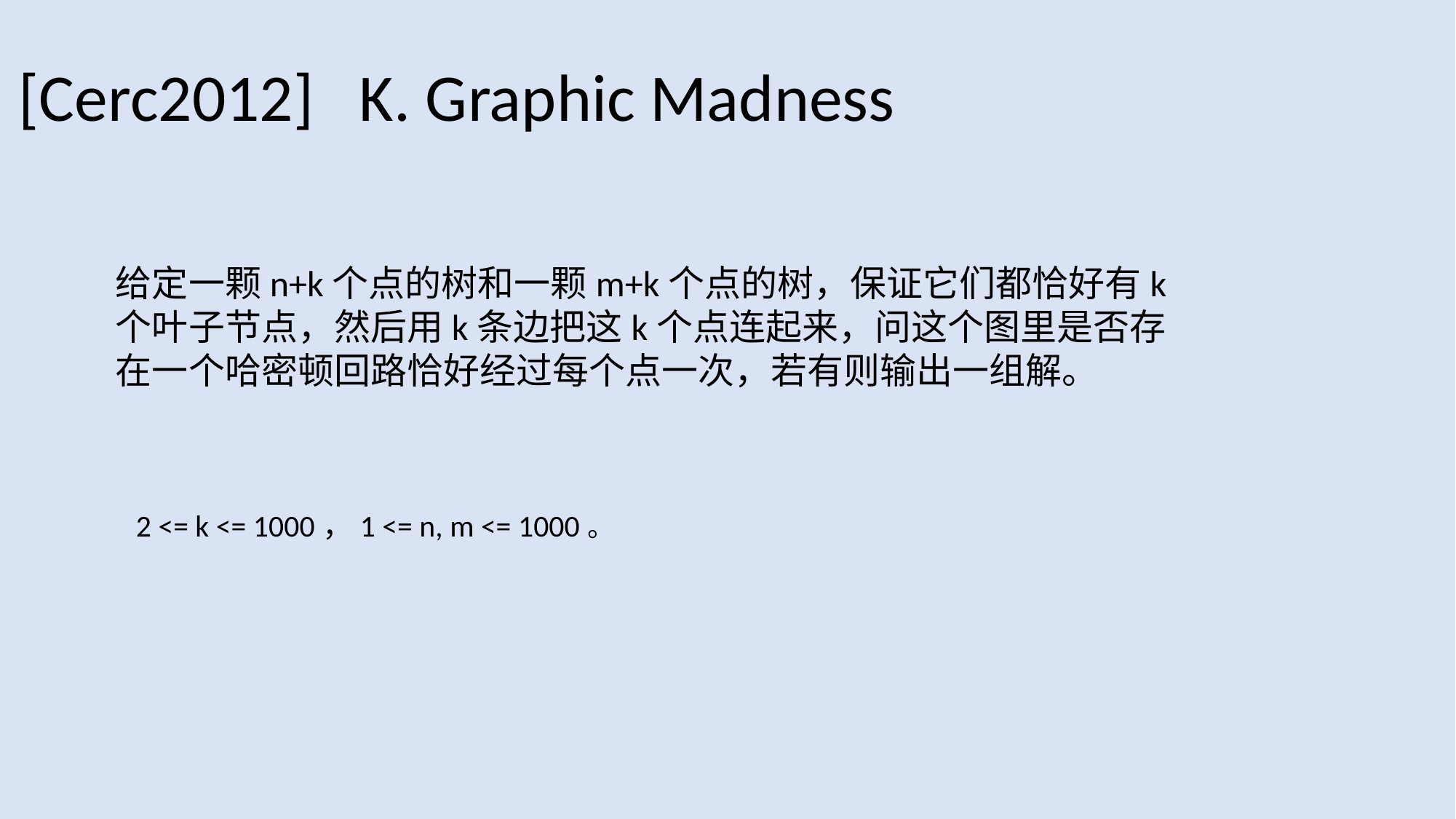

[Cerc2012]   K. Graphic Madness
给定一颗n+k个点的树和一颗m+k个点的树，保证它们都恰好有k个叶子节点，然后用k条边把这k个点连起来，问这个图里是否存在一个哈密顿回路恰好经过每个点一次，若有则输出一组解。
2 <= k <= 1000，1 <= n, m <= 1000。